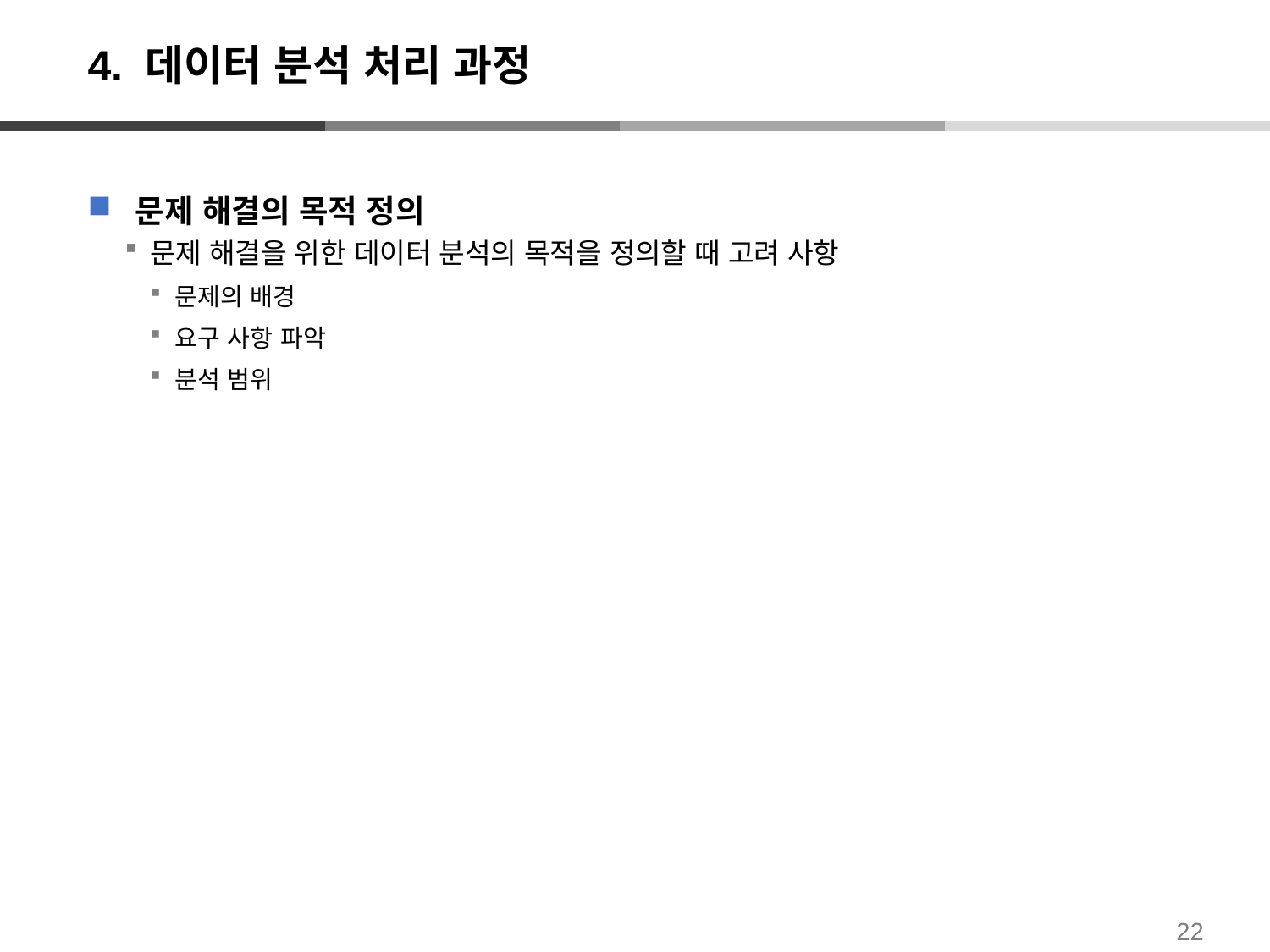

# 4. 데이터 분석 처리 과정
문제 해결의 목적 정의
문제 해결을 위한 데이터 분석의 목적을 정의할 때 고려 사항
문제의 배경
요구 사항 파악
분석 범위